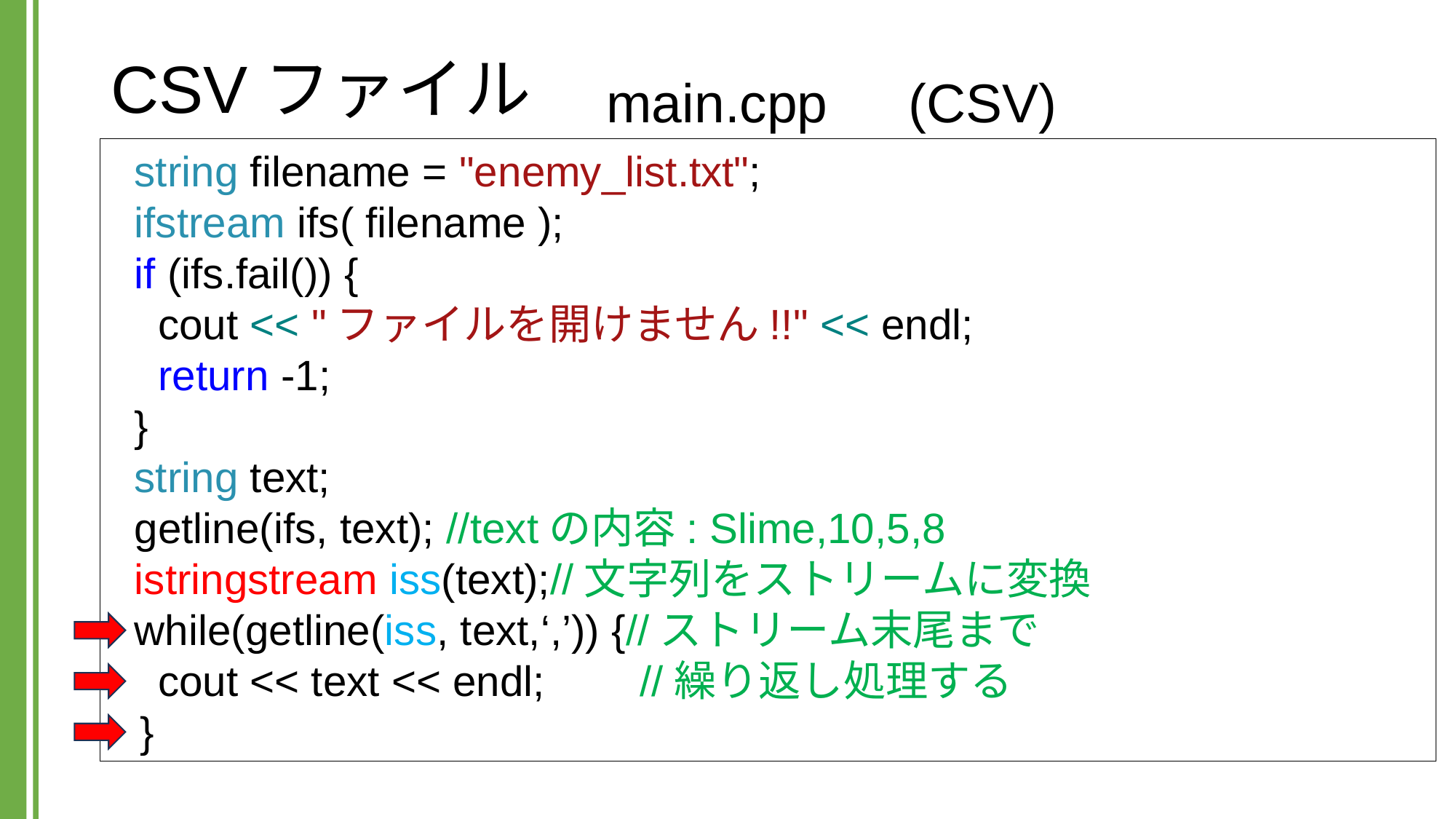

# CSVファイル
                　　　　　main.cpp　(CSV)

  string filename = "enemy_list.txt";
  ifstream ifs( filename );
  if (ifs.fail()) {
    cout << "ファイルを開けません!!" << endl;
    return -1;
  }
  string text;
  getline(ifs, text); //textの内容: Slime,10,5,8
  istringstream iss(text);//文字列をストリームに変換
  while(getline(iss, text,‘,’)) {//ストリーム末尾まで
    cout << text << endl;        //繰り返し処理する
  }